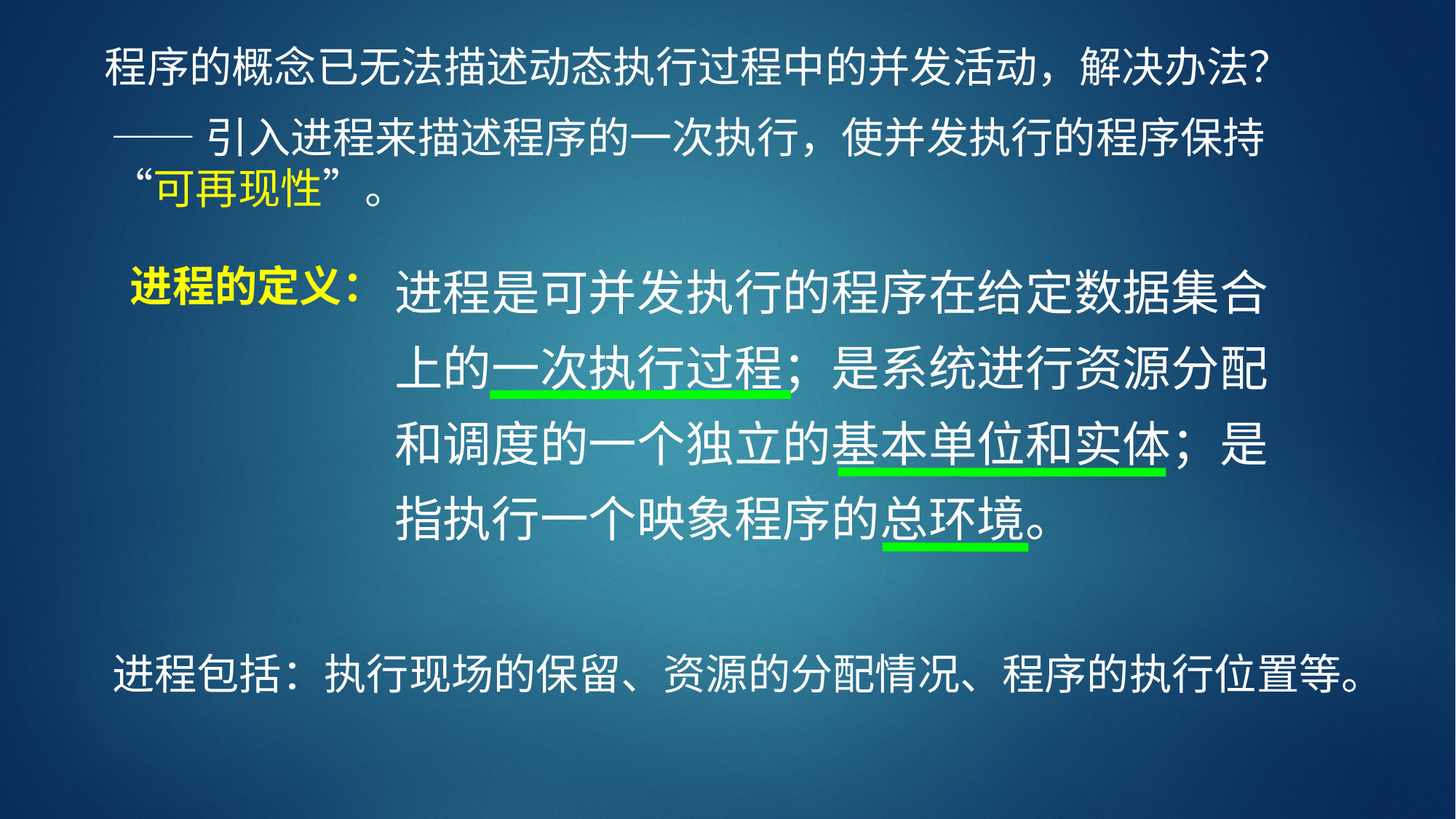

程序的概念已无法描述动态执行过程中的并发活动，解决办法？
——引入进程来描述程序的一次执行，使并发执行的程序保持“可再现性”。
进程是可并发执行的程序在给定数据集合上的一次执行过程；是系统进行资源分配和调度的一个独立的基本单位和实体；是指执行一个映象程序的总环境。
进程的定义：

进程包括：执行现场的保留、资源的分配情况、程序的执行位置等。